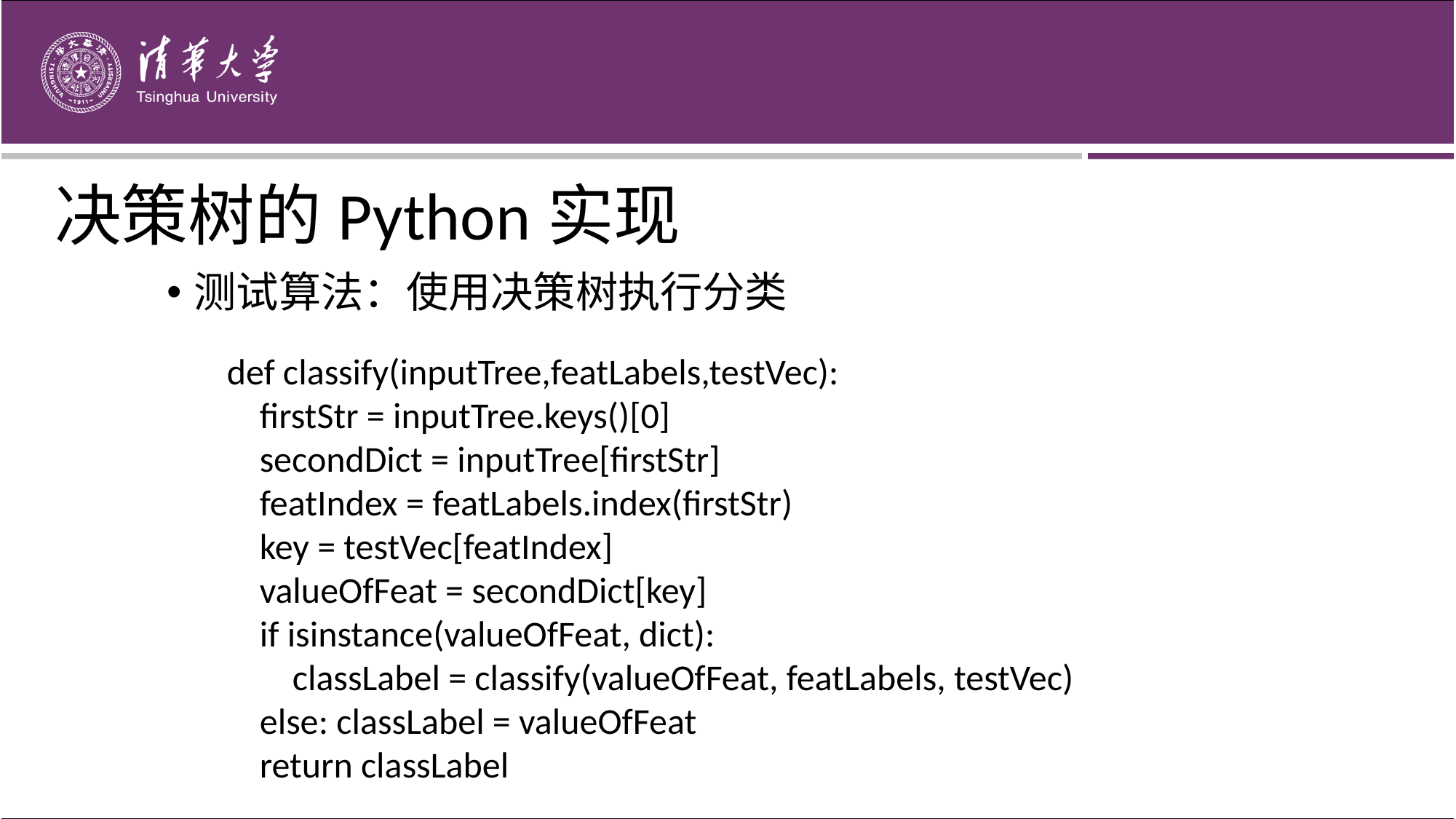

决策树的Python实现
测试算法：使用决策树执行分类
def classify(inputTree,featLabels,testVec):
    firstStr = inputTree.keys()[0]
    secondDict = inputTree[firstStr]
    featIndex = featLabels.index(firstStr)
    key = testVec[featIndex]
    valueOfFeat = secondDict[key]
    if isinstance(valueOfFeat, dict):
        classLabel = classify(valueOfFeat, featLabels, testVec)
    else: classLabel = valueOfFeat
    return classLabel